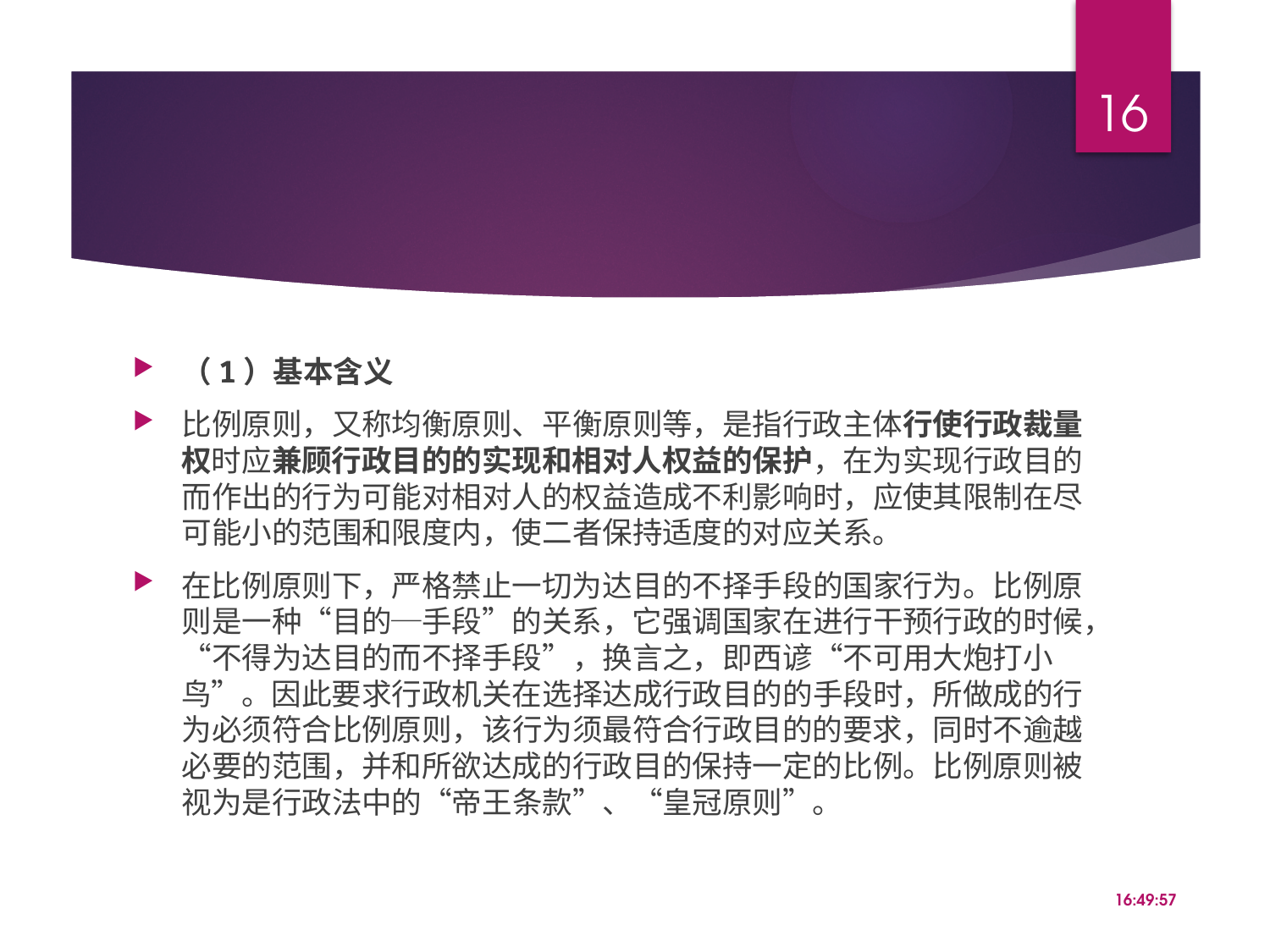

16
#
（1）基本含义
比例原则，又称均衡原则、平衡原则等，是指行政主体行使行政裁量权时应兼顾行政目的的实现和相对人权益的保护，在为实现行政目的而作出的行为可能对相对人的权益造成不利影响时，应使其限制在尽可能小的范围和限度内，使二者保持适度的对应关系。
在比例原则下，严格禁止一切为达目的不择手段的国家行为。比例原则是一种“目的─手段”的关系，它强调国家在进行干预行政的时候，“不得为达目的而不择手段”，换言之，即西谚“不可用大炮打小鸟”。因此要求行政机关在选择达成行政目的的手段时，所做成的行为必须符合比例原则，该行为须最符合行政目的的要求，同时不逾越必要的范围，并和所欲达成的行政目的保持一定的比例。比例原则被视为是行政法中的“帝王条款”、“皇冠原则”。

16:49:57